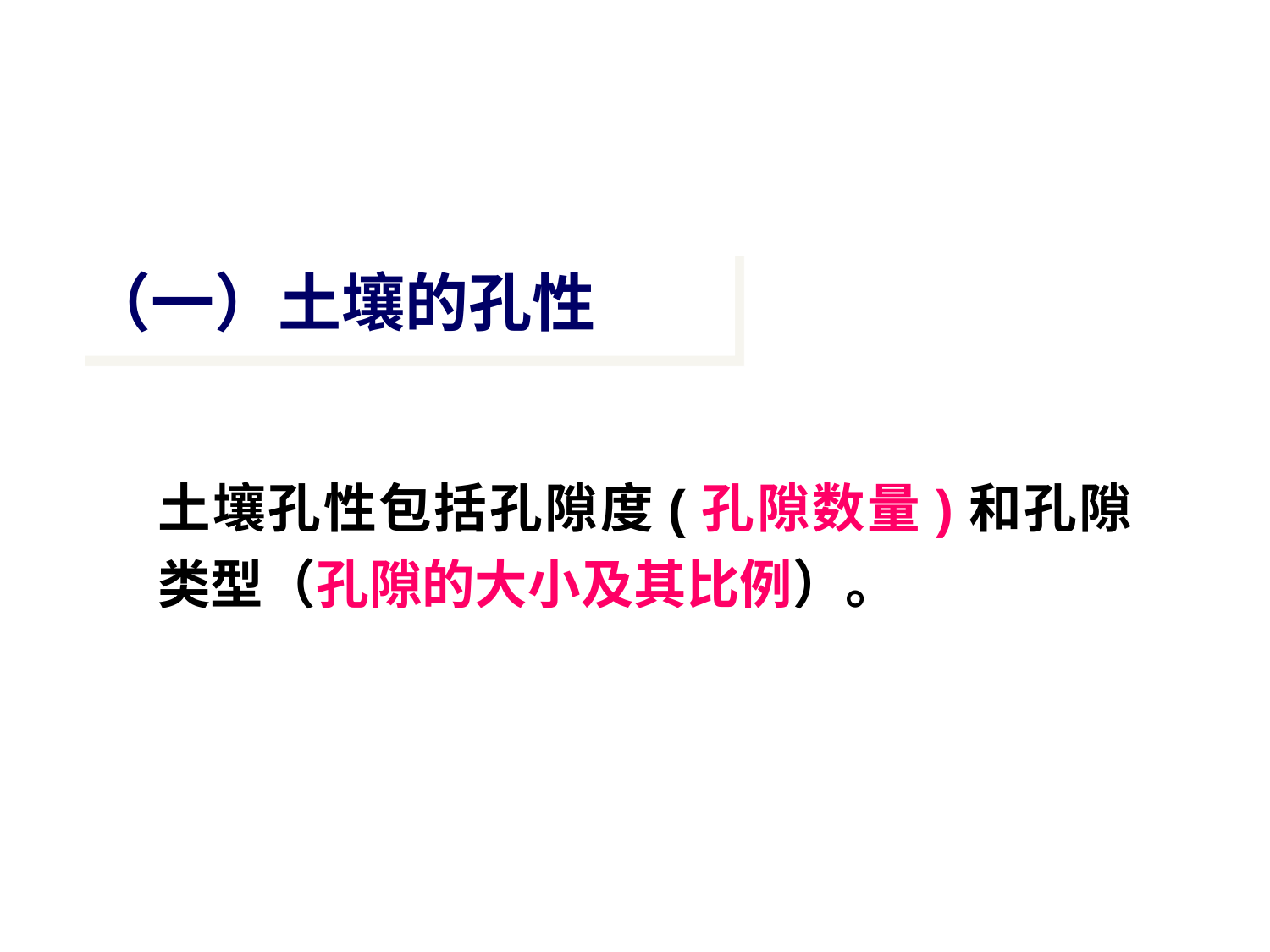

（一）土壤的孔性
土壤孔性包括孔隙度(孔隙数量)和孔隙类型（孔隙的大小及其比例）。